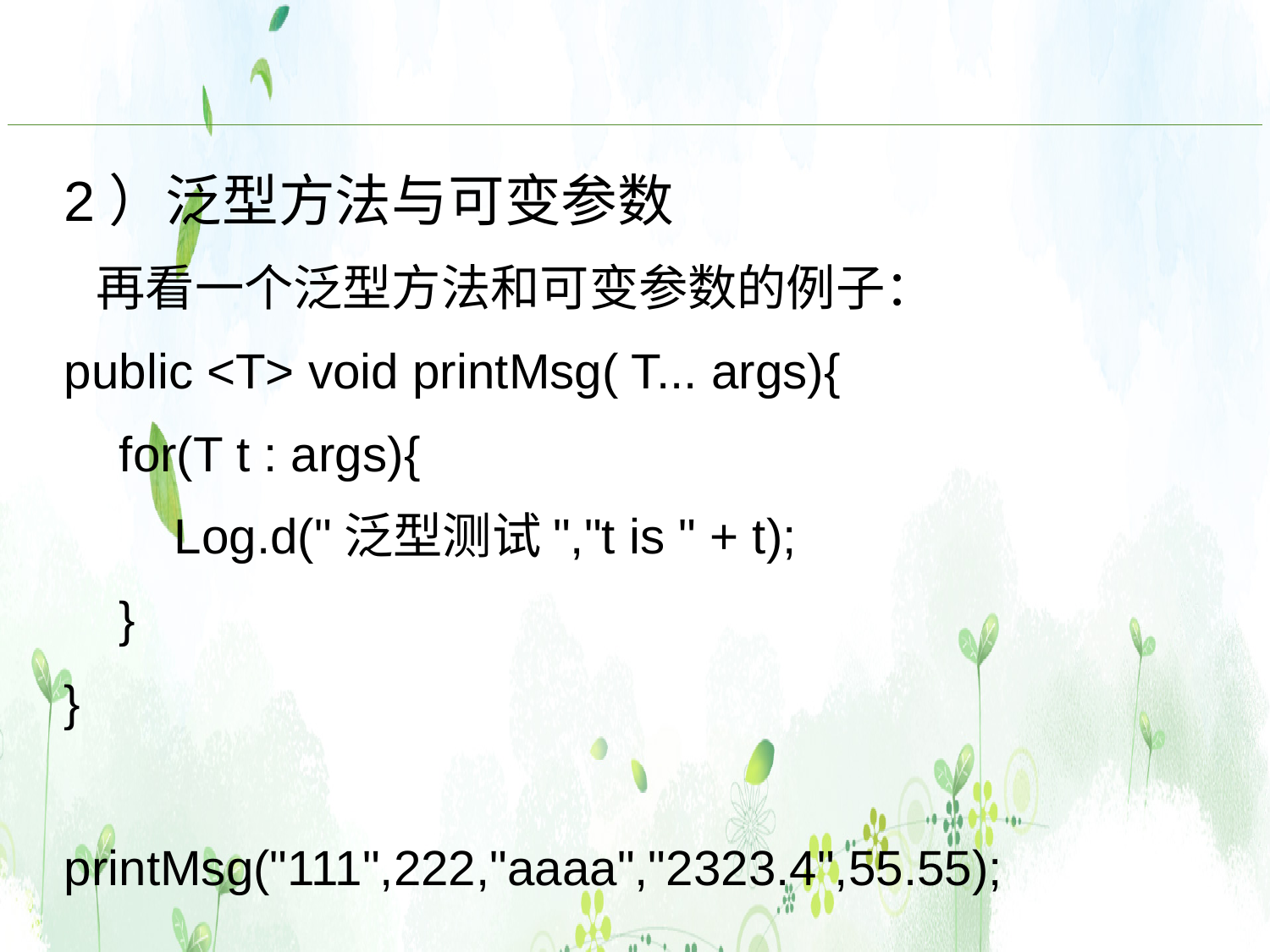

2）泛型方法与可变参数
   再看一个泛型方法和可变参数的例子：
public <T> void printMsg( T... args){
    for(T t : args){
        Log.d("泛型测试","t is " + t);
    }
}

printMsg("111",222,"aaaa","2323.4",55.55);